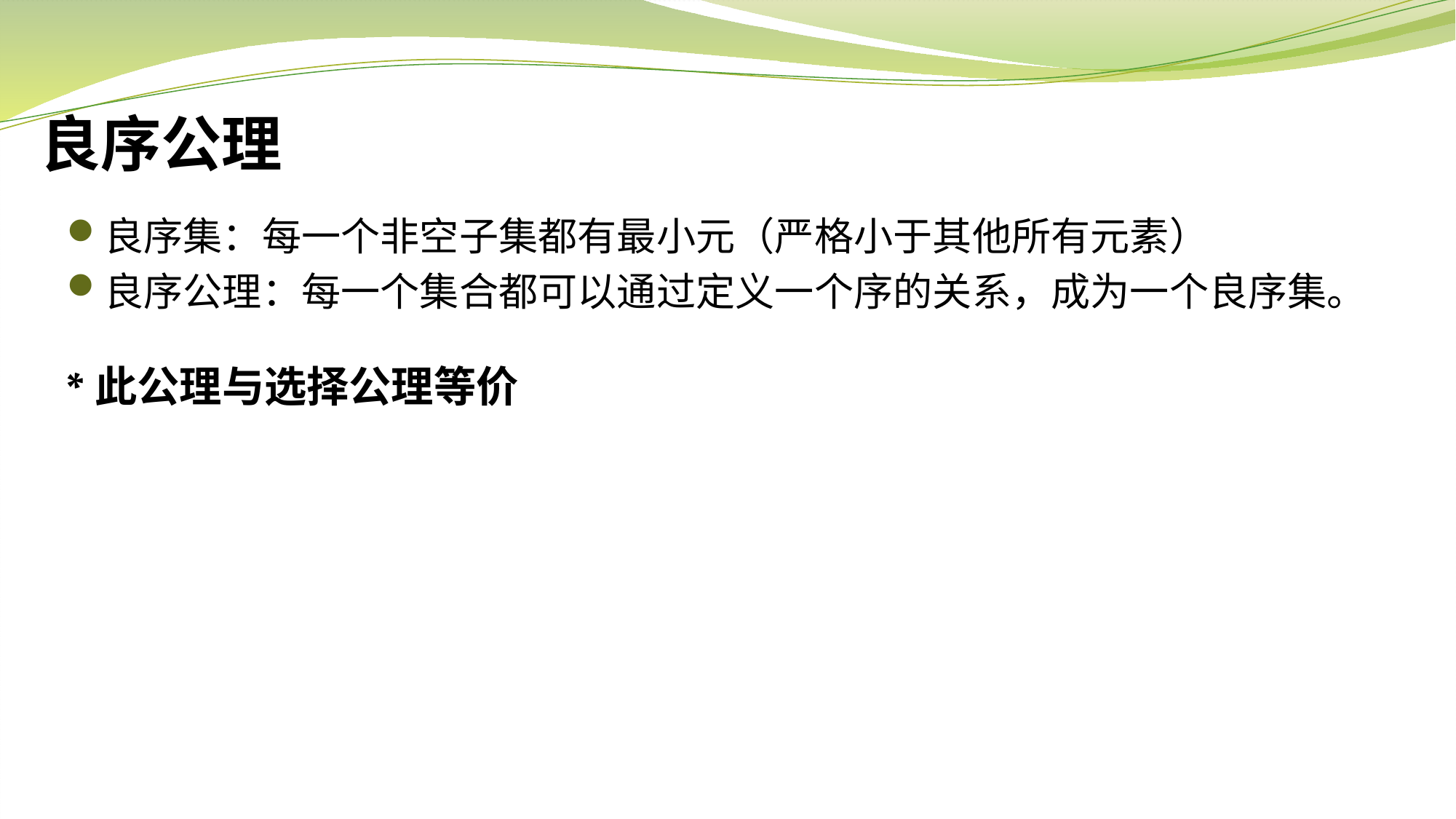

# 良序公理
良序集：每一个非空子集都有最小元（严格小于其他所有元素）
良序公理：每一个集合都可以通过定义一个序的关系，成为一个良序集。
*此公理与选择公理等价